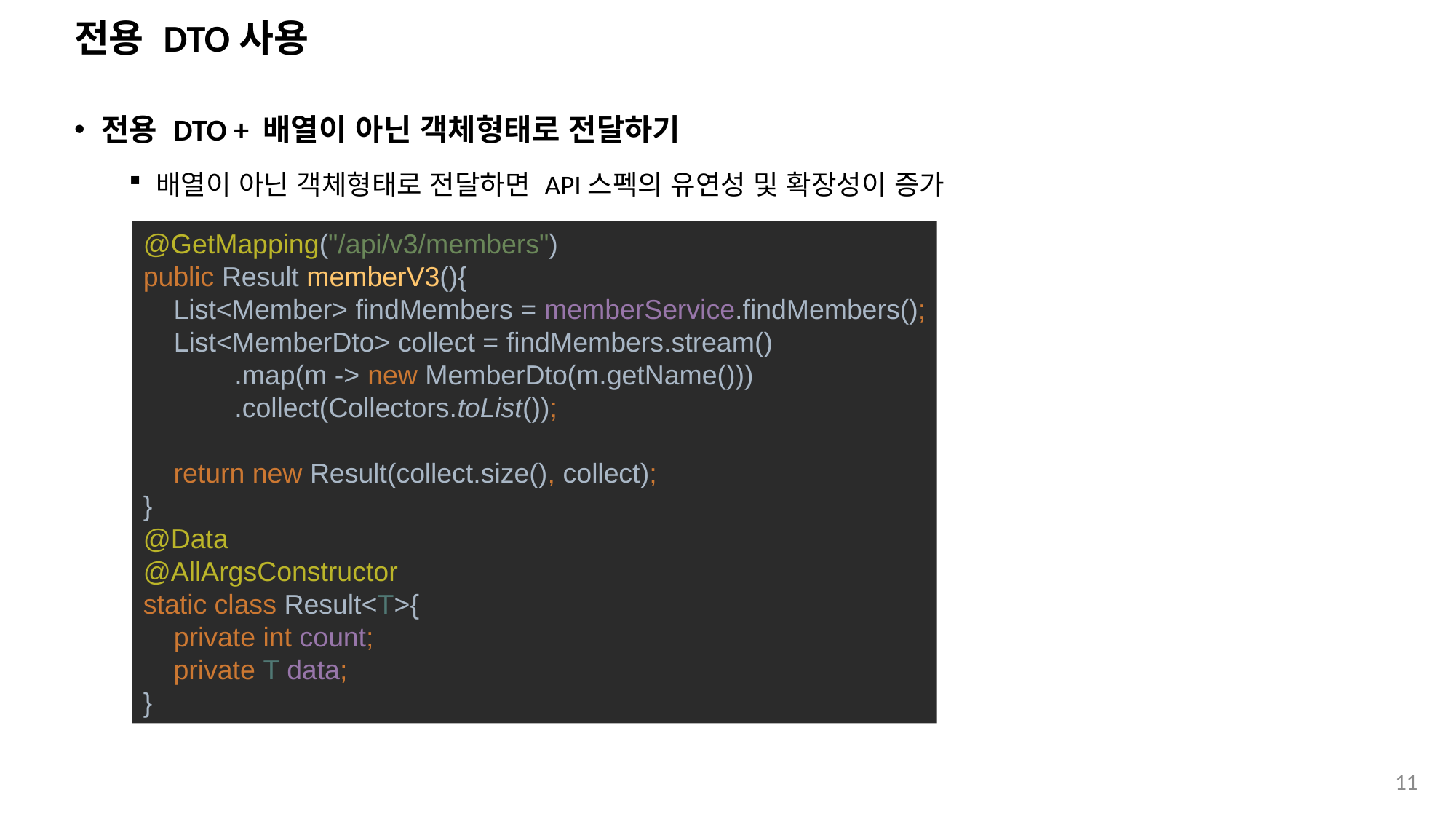

# 전용 DTO사용
전용 DTO + 배열이 아닌 객체형태로 전달하기
배열이 아닌 객체형태로 전달하면 API스펙의 유연성 및 확장성이 증가

@GetMapping("/api/v3/members")
public Result memberV3(){
    List<Member> findMembers = memberService.findMembers();
    List<MemberDto> collect = findMembers.stream()
            .map(m -> new MemberDto(m.getName()))
            .collect(Collectors.toList());
    return new Result(collect.size(), collect);
}
@Data
@AllArgsConstructor
static class Result<T>{
    private int count;
    private T data;
}
11